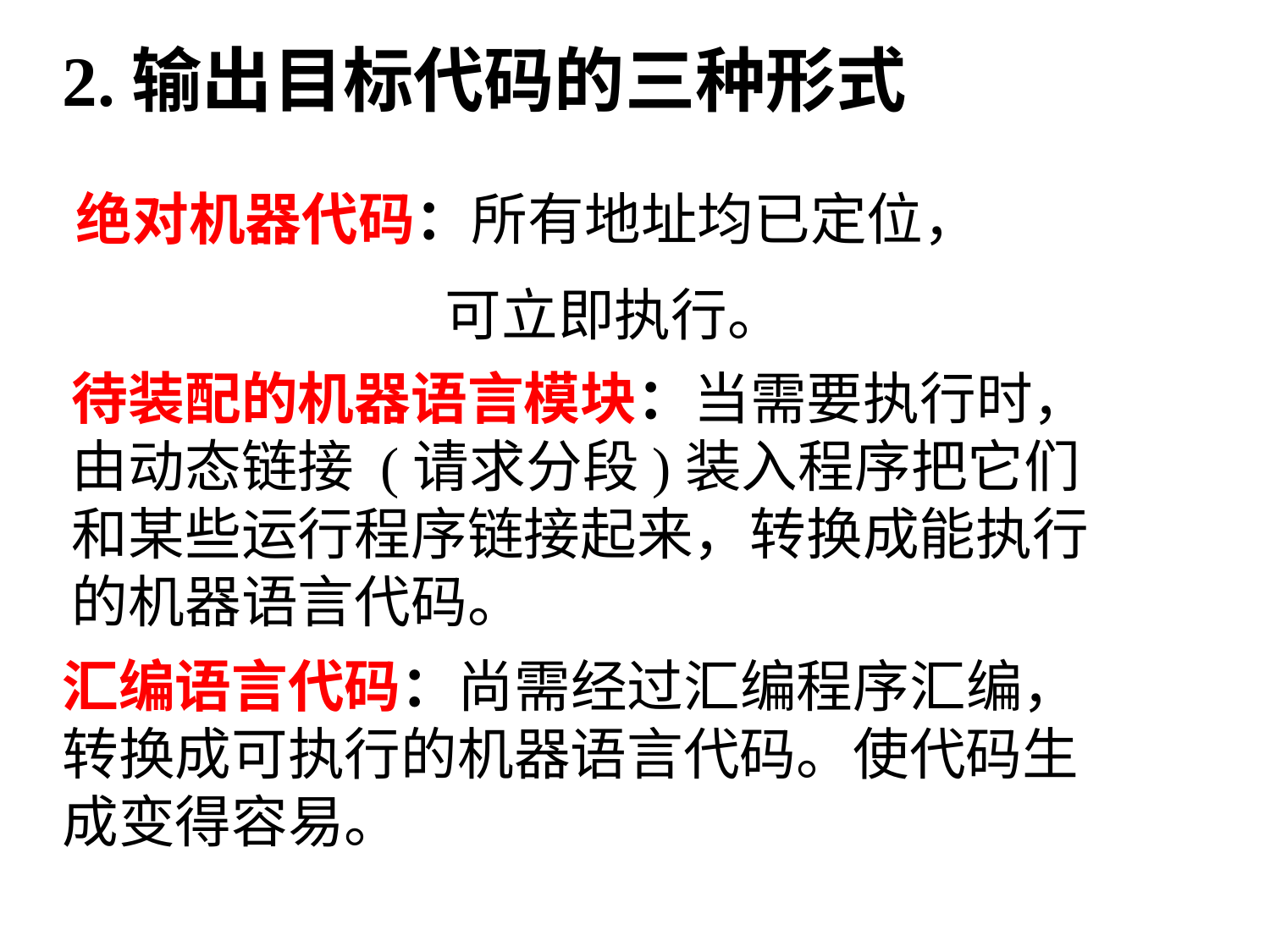

2.输出目标代码的三种形式
绝对机器代码：所有地址均已定位，
                            可立即执行。
待装配的机器语言模块：当需要执行时，由动态链接 (请求分段)装入程序把它们和某些运行程序链接起来，转换成能执行的机器语言代码。
汇编语言代码：尚需经过汇编程序汇编，转换成可执行的机器语言代码。使代码生成变得容易。